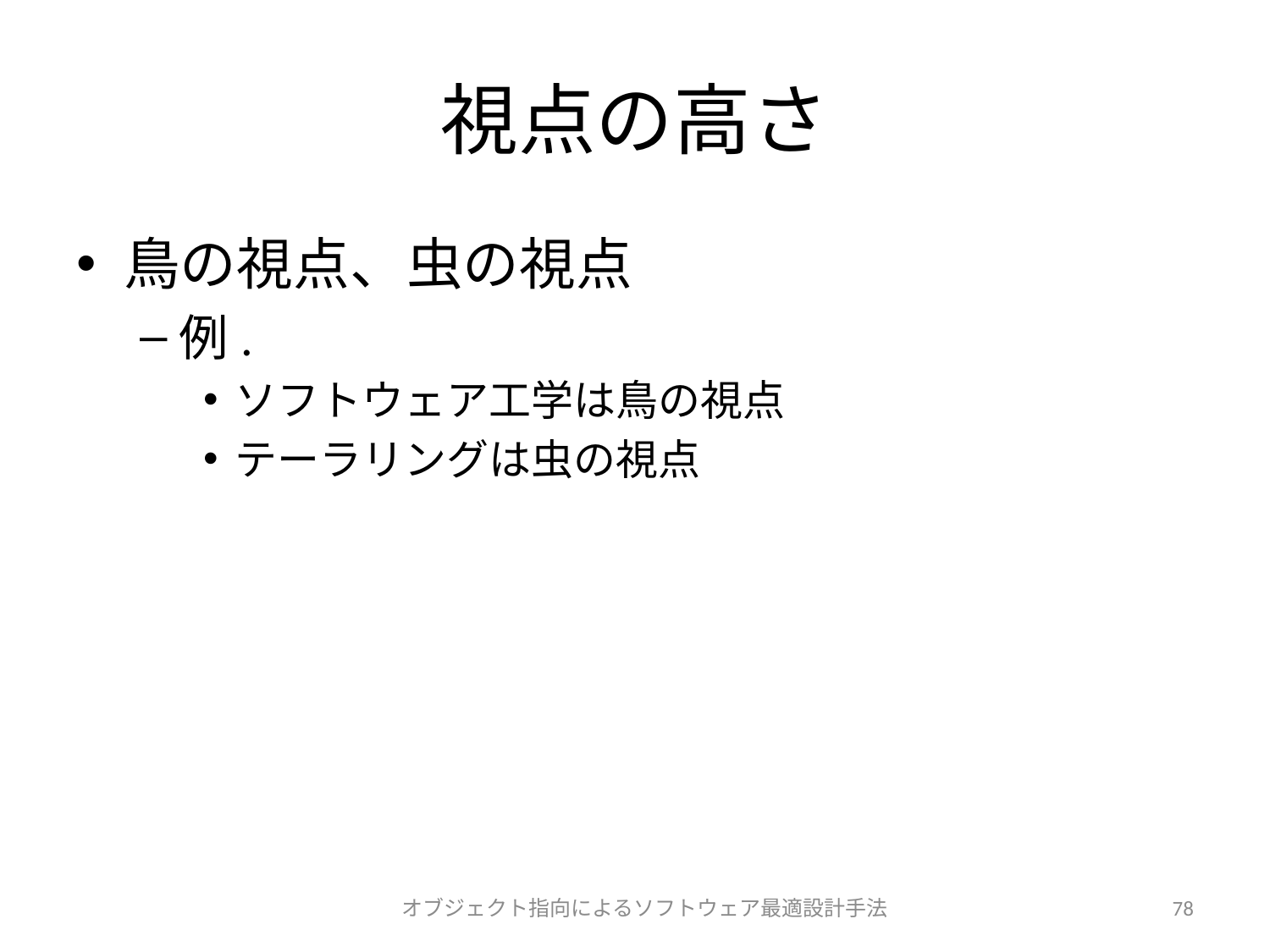

# 視点の高さ
鳥の視点、虫の視点
例.
ソフトウェア工学は鳥の視点
テーラリングは虫の視点
オブジェクト指向によるソフトウェア最適設計手法
78